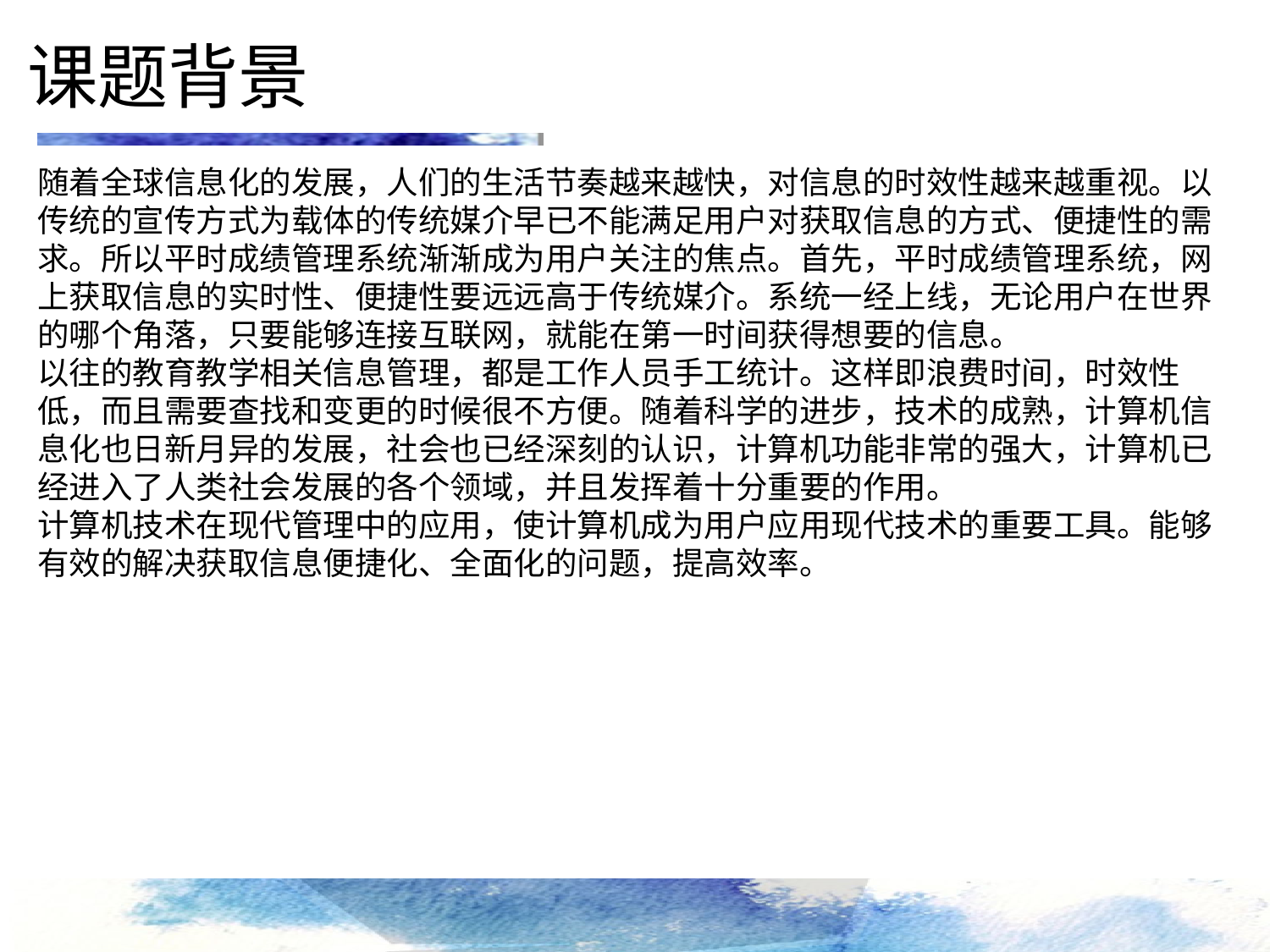

课题背景
随着全球信息化的发展，人们的生活节奏越来越快，对信息的时效性越来越重视。以传统的宣传方式为载体的传统媒介早已不能满足用户对获取信息的方式、便捷性的需求。所以平时成绩管理系统渐渐成为用户关注的焦点。首先，平时成绩管理系统，网上获取信息的实时性、便捷性要远远高于传统媒介。系统一经上线，无论用户在世界的哪个角落，只要能够连接互联网，就能在第一时间获得想要的信息。
以往的教育教学相关信息管理，都是工作人员手工统计。这样即浪费时间，时效性低，而且需要查找和变更的时候很不方便。随着科学的进步，技术的成熟，计算机信息化也日新月异的发展，社会也已经深刻的认识，计算机功能非常的强大，计算机已经进入了人类社会发展的各个领域，并且发挥着十分重要的作用。
计算机技术在现代管理中的应用，使计算机成为用户应用现代技术的重要工具。能够有效的解决获取信息便捷化、全面化的问题，提高效率。
点击添加文本
点击添加文本
点击添加文本
点击添加文本